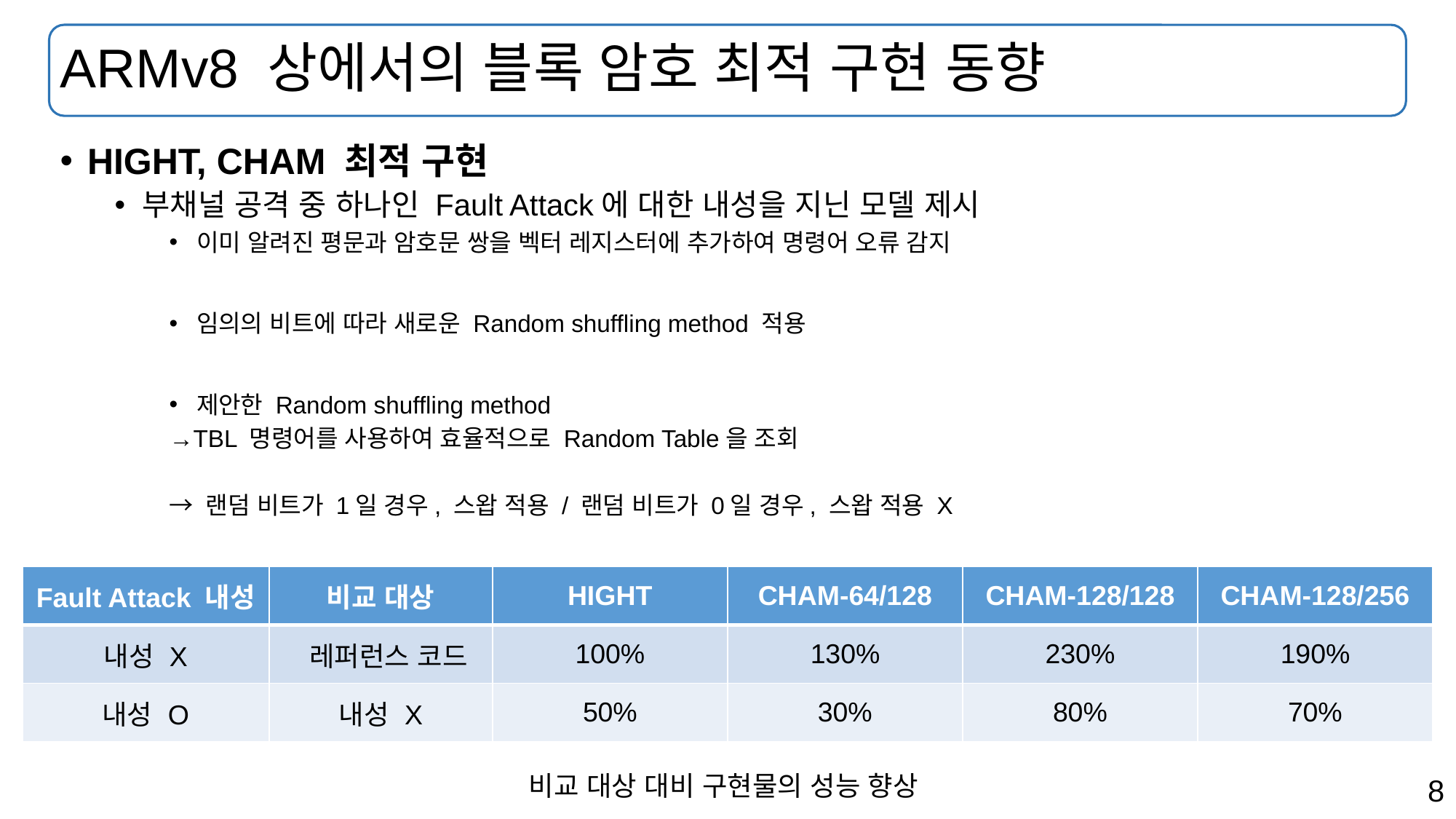

# ARMv8 상에서의 블록 암호 최적 구현 동향
HIGHT, CHAM 최적 구현
부채널 공격 중 하나인 Fault Attack에 대한 내성을 지닌 모델 제시
이미 알려진 평문과 암호문 쌍을 벡터 레지스터에 추가하여 명령어 오류 감지

임의의 비트에 따라 새로운 Random shuffling method 적용

제안한 Random shuffling method
→TBL 명령어를 사용하여 효율적으로 Random Table을 조회

→ 랜덤 비트가 1일 경우, 스왑 적용 / 랜덤 비트가 0일 경우, 스왑 적용 X

| Fault Attack 내성 | 비교 대상 | HIGHT | CHAM-64/128 | CHAM-128/128 | CHAM-128/256 |
| --- | --- | --- | --- | --- | --- |
| 내성 X | 레퍼런스 코드 | 100% | 130% | 230% | 190% |
| 내성 O | 내성 X | 50% | 30% | 80% | 70% |
비교 대상 대비 구현물의 성능 향상